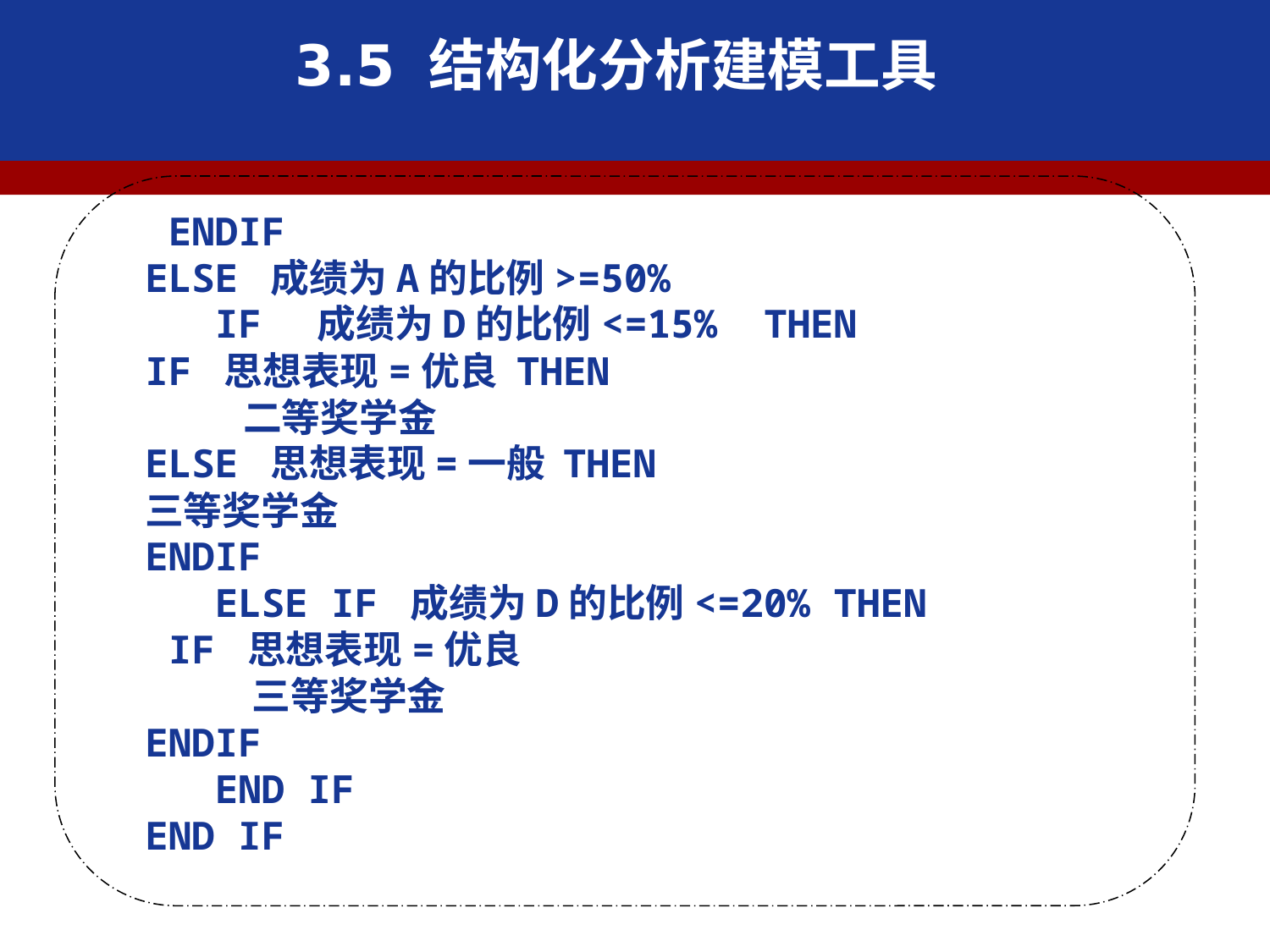

3.5 结构化分析建模工具

 ENDIF
ELSE 成绩为A的比例>=50%
   IF  成绩为D的比例<=15%  THEN
IF 思想表现=优良 THEN
          二等奖学金
ELSE 思想表现=一般 THEN
三等奖学金
ENDIF
   ELSE IF 成绩为D的比例<=20% THEN
 IF 思想表现=优良
           三等奖学金
ENDIF
   END IF
END IF